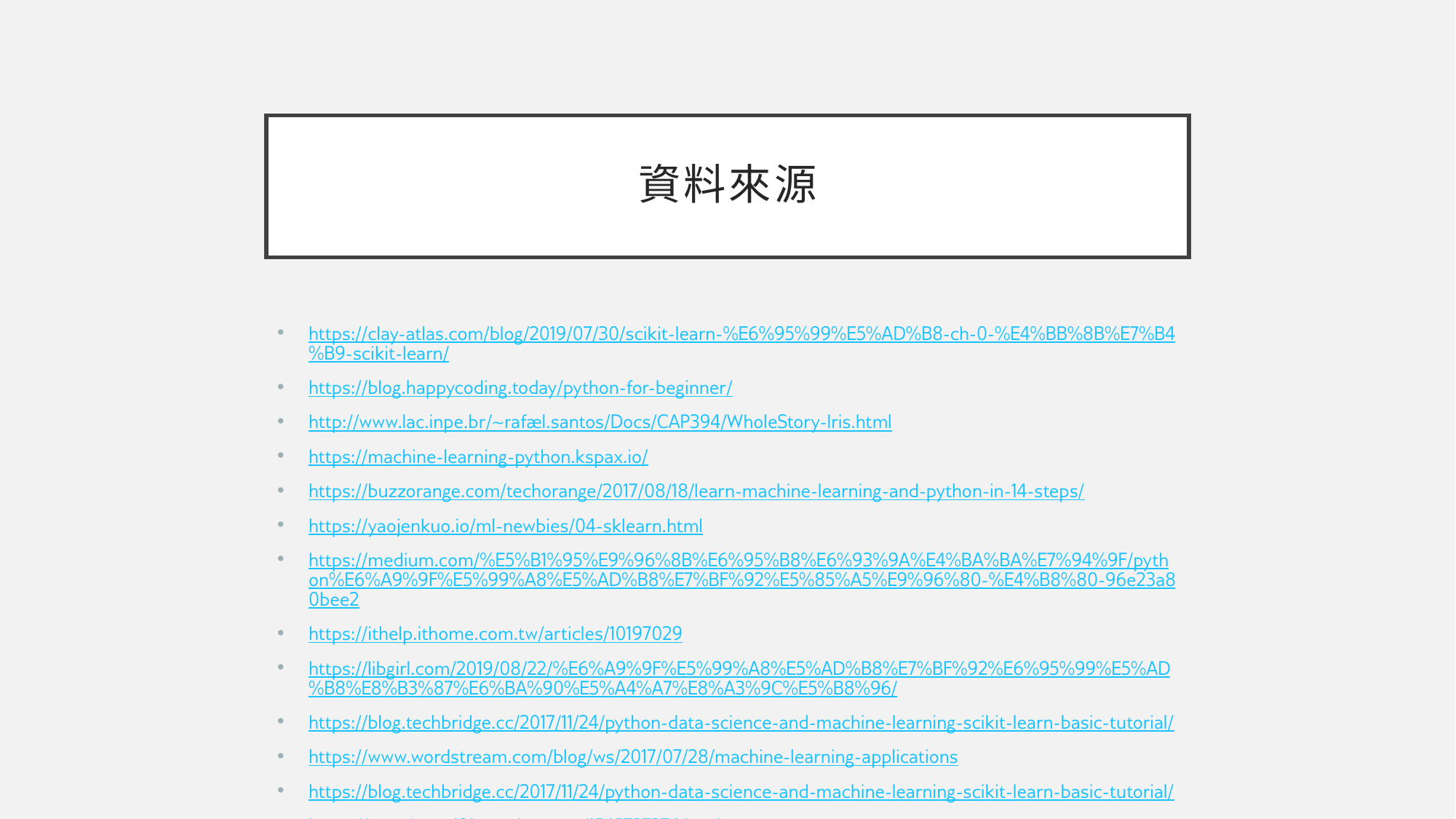

# 資料來源
https://clay-atlas.com/blog/2019/07/30/scikit-learn-%E6%95%99%E5%AD%B8-ch-0-%E4%BB%8B%E7%B4%B9-scikit-learn/
https://blog.happycoding.today/python-for-beginner/
http://www.lac.inpe.br/~rafael.santos/Docs/CAP394/WholeStory-Iris.html
https://machine-learning-python.kspax.io/
https://buzzorange.com/techorange/2017/08/18/learn-machine-learning-and-python-in-14-steps/
https://yaojenkuo.io/ml-newbies/04-sklearn.html
https://medium.com/%E5%B1%95%E9%96%8B%E6%95%B8%E6%93%9A%E4%BA%BA%E7%94%9F/python%E6%A9%9F%E5%99%A8%E5%AD%B8%E7%BF%92%E5%85%A5%E9%96%80-%E4%B8%80-96e23a80bee2
https://ithelp.ithome.com.tw/articles/10197029
https://libgirl.com/2019/08/22/%E6%A9%9F%E5%99%A8%E5%AD%B8%E7%BF%92%E6%95%99%E5%AD%B8%E8%B3%87%E6%BA%90%E5%A4%A7%E8%A3%9C%E5%B8%96/
https://blog.techbridge.cc/2017/11/24/python-data-science-and-machine-learning-scikit-learn-basic-tutorial/
https://www.wordstream.com/blog/ws/2017/07/28/machine-learning-applications
https://blog.techbridge.cc/2017/11/24/python-data-science-and-machine-learning-scikit-learn-basic-tutorial/
https://www.itread01.com/content/1545727274.html